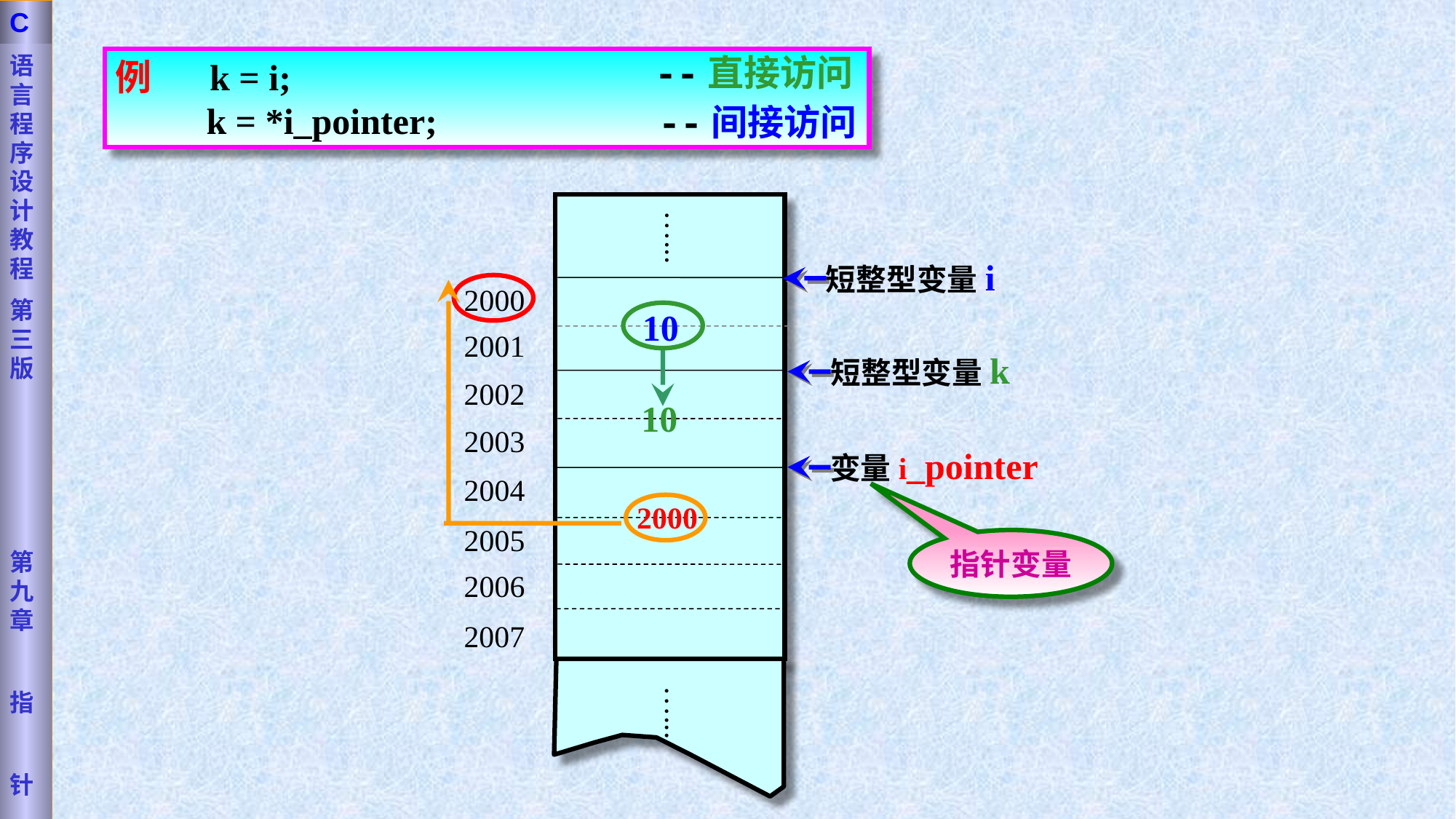

语言程序设计教程
第三版

第九章

指

针
C
--直接访问
例      k = i;
          k = *i_pointer;
--间接访问

…...
短整型变量i

2000

10
2001

短整型变量k
2002

2003

变量i_pointer
2004

2000
2005

指针变量
2006

…...

2007

10